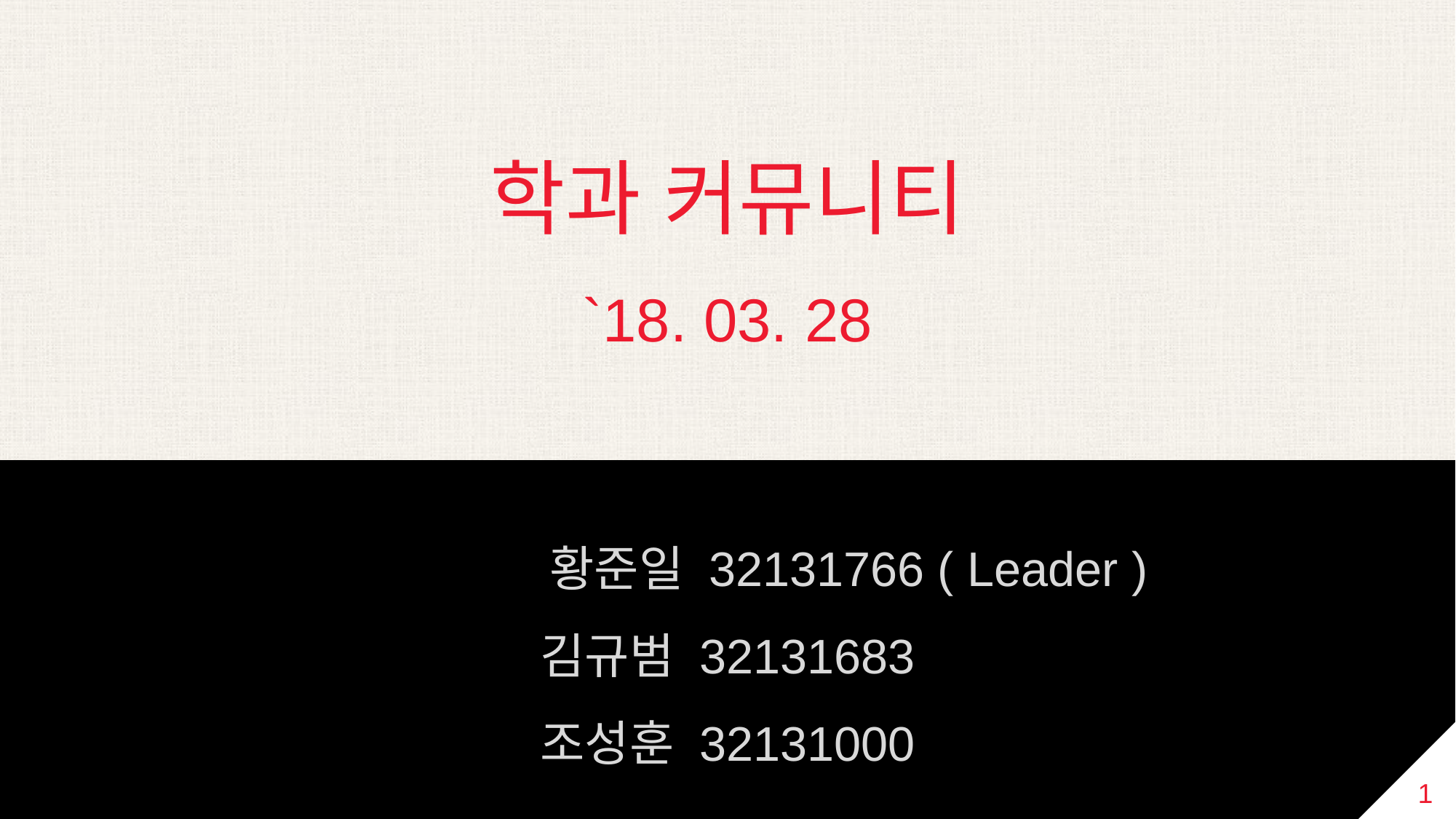

학과 커뮤니티
`18. 03. 28
　　　　　황준일 32131766 ( Leader )
김규범 32131683
조성훈 32131000

1